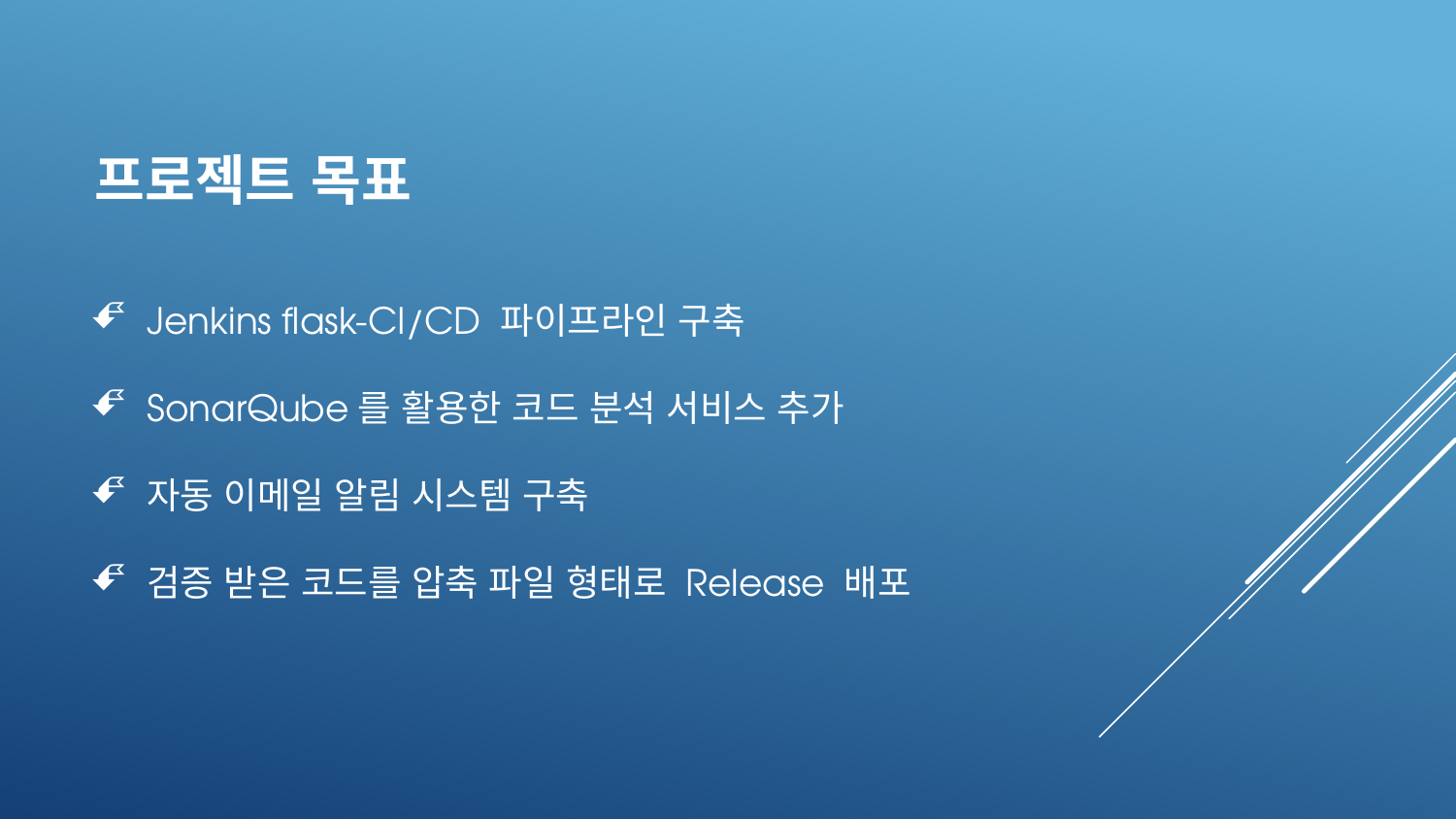

# 프로젝트 목표
Jenkins flask-CI/CD 파이프라인 구축

SonarQube를 활용한 코드 분석 서비스 추가

자동 이메일 알림 시스템 구축

검증 받은 코드를 압축 파일 형태로 Release 배포